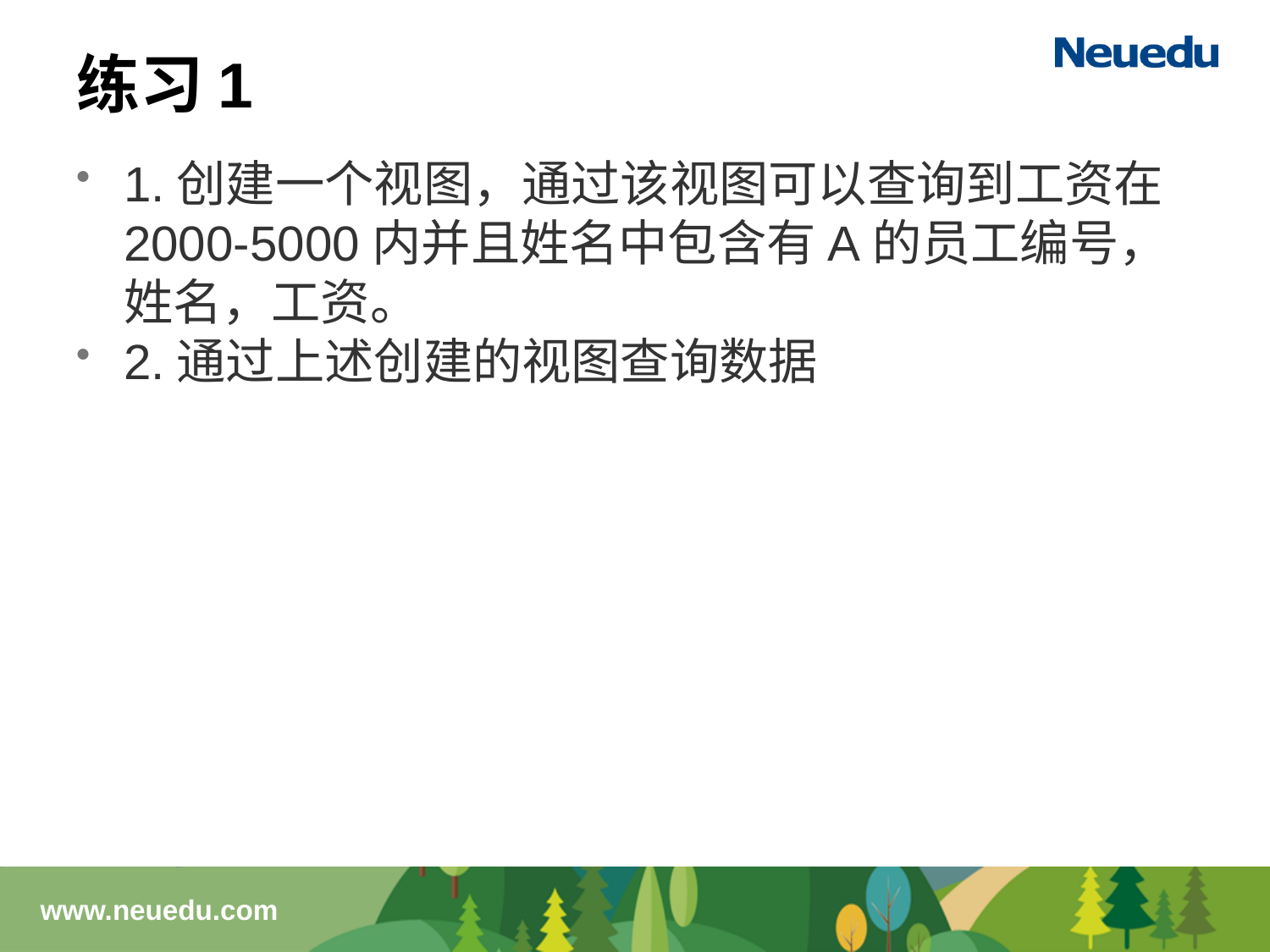

# 练习1
1.创建一个视图，通过该视图可以查询到工资在2000-5000内并且姓名中包含有A的员工编号，姓名，工资。
2.通过上述创建的视图查询数据